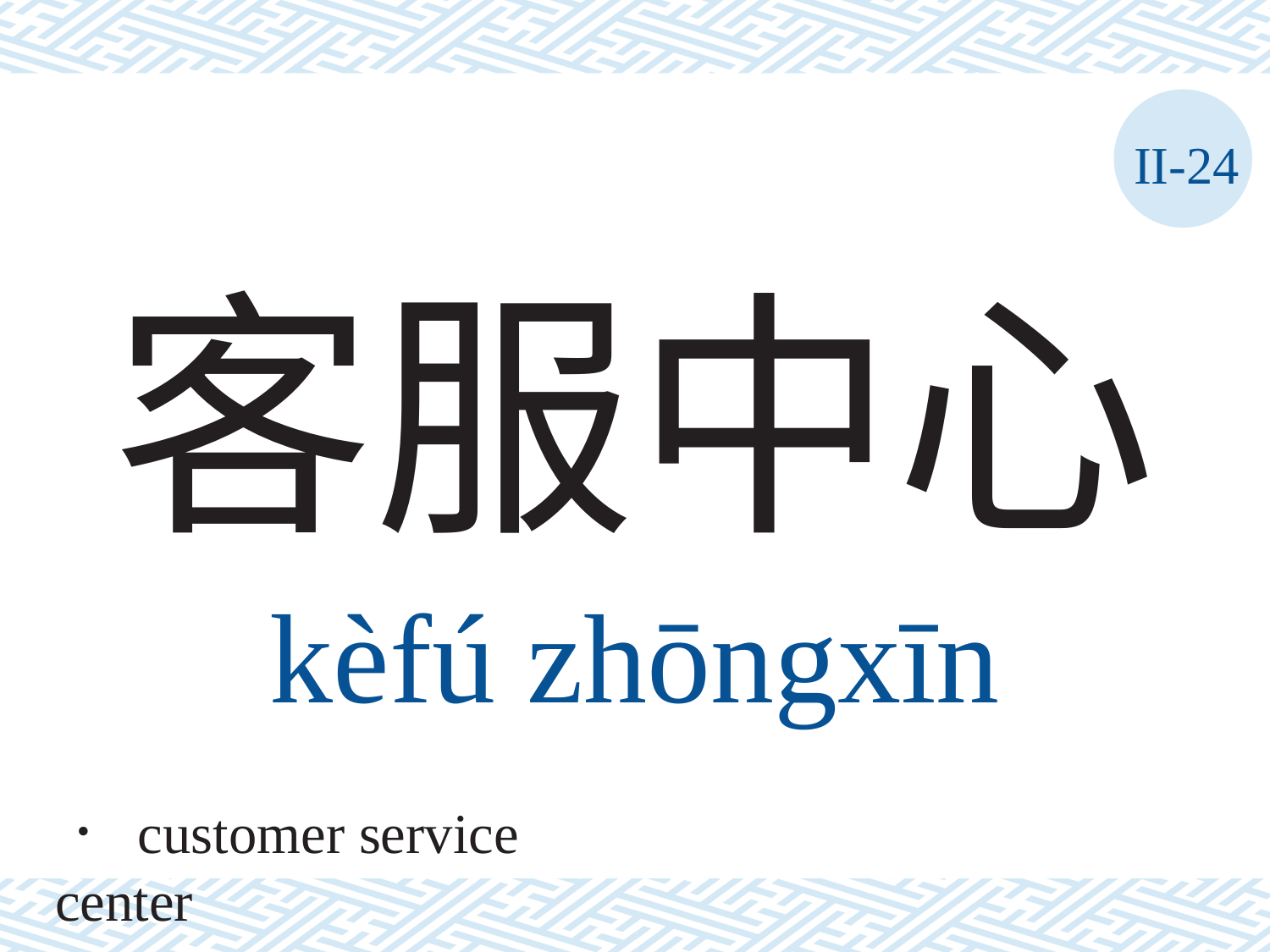

II-24
# 客服中心
kèfú	zhōngxīn
． customer service center